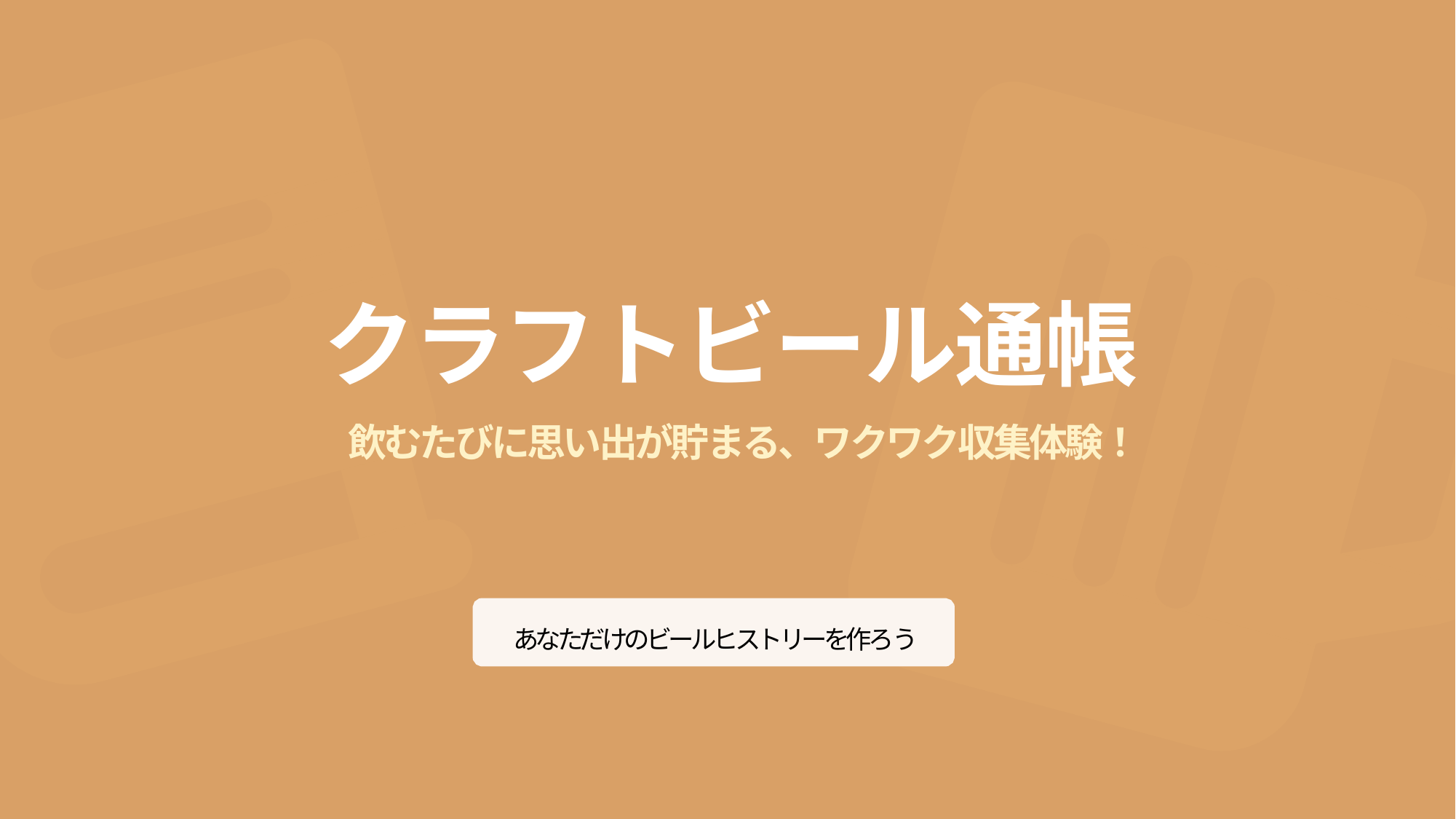

# クラフトビール通帳
  飲むたびに思い出が貯まる、ワクワク収集体験！

あなただけのビールヒストリーを作ろ う